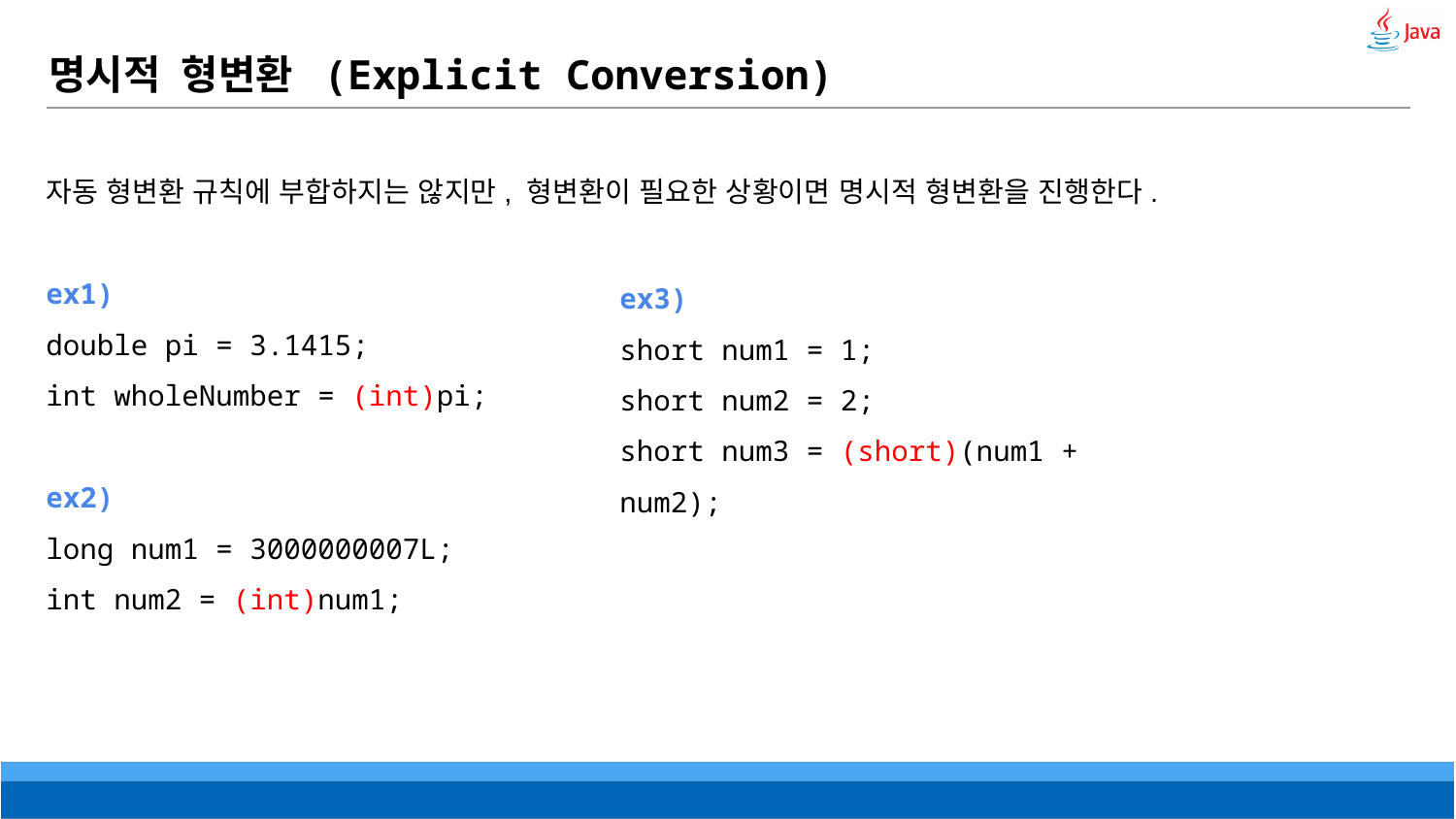

# 명시적 형변환 (Explicit Conversion)
자동 형변환 규칙에 부합하지는 않지만, 형변환이 필요한 상황이면 명시적 형변환을 진행한다.

ex1)
double pi = 3.1415;
int wholeNumber = (int)pi;

ex2)
long num1 = 3000000007L;
int num2 = (int)num1;
ex3)
short num1 = 1;
short num2 = 2;
short num3 = (short)(num1 + num2);